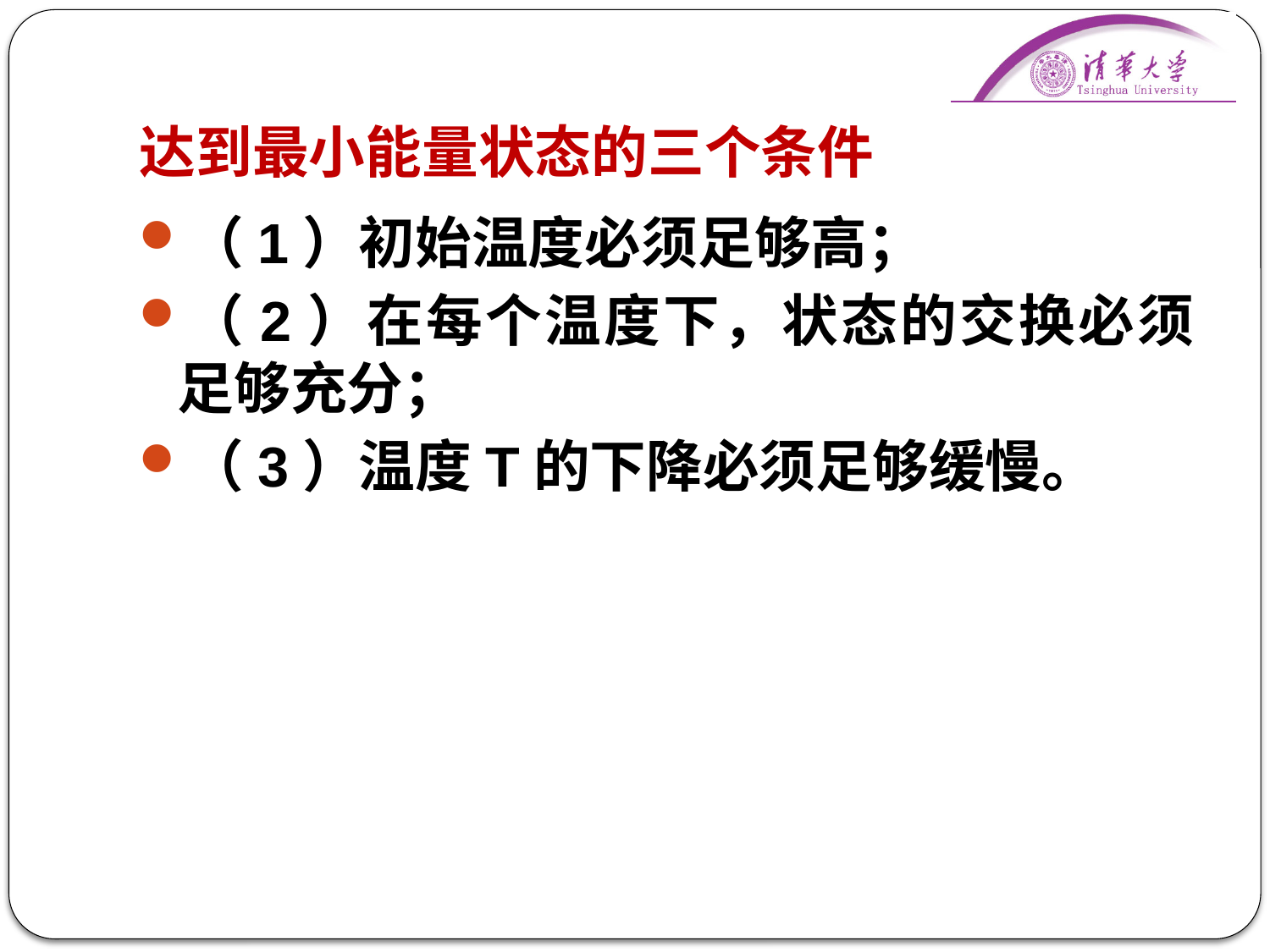

# 达到最小能量状态的三个条件
（1）初始温度必须足够高；
（2）在每个温度下，状态的交换必须足够充分；
（3）温度T的下降必须足够缓慢。